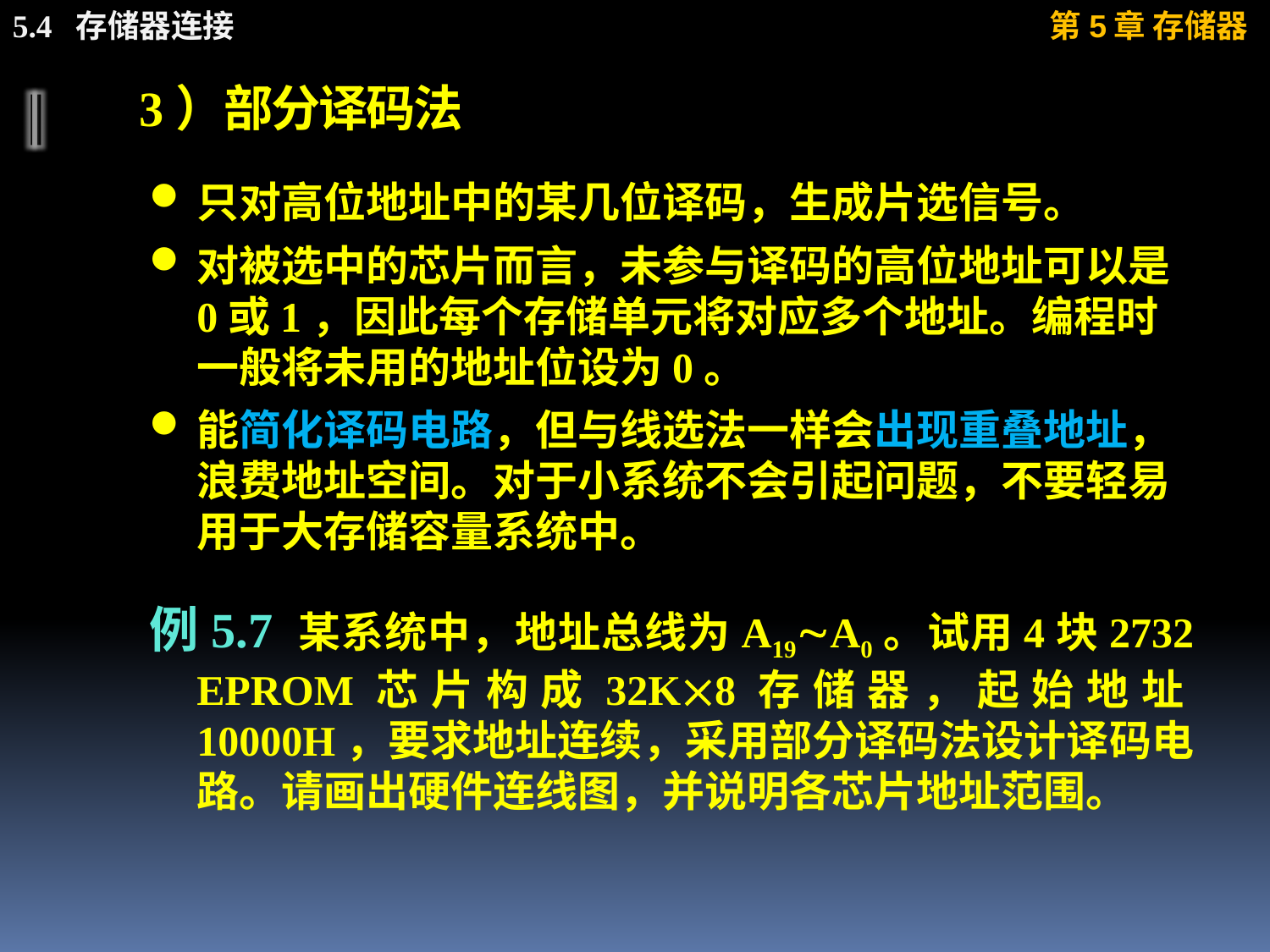

# 3）部分译码法
只对高位地址中的某几位译码，生成片选信号。
对被选中的芯片而言，未参与译码的高位地址可以是0或1，因此每个存储单元将对应多个地址。编程时一般将未用的地址位设为0。
能简化译码电路，但与线选法一样会出现重叠地址，浪费地址空间。对于小系统不会引起问题，不要轻易用于大存储容量系统中。
例5.7 某系统中，地址总线为A19∼A0。试用4块2732 EPROM芯片构成32K×8存储器，起始地址10000H，要求地址连续，采用部分译码法设计译码电路。请画出硬件连线图，并说明各芯片地址范围。